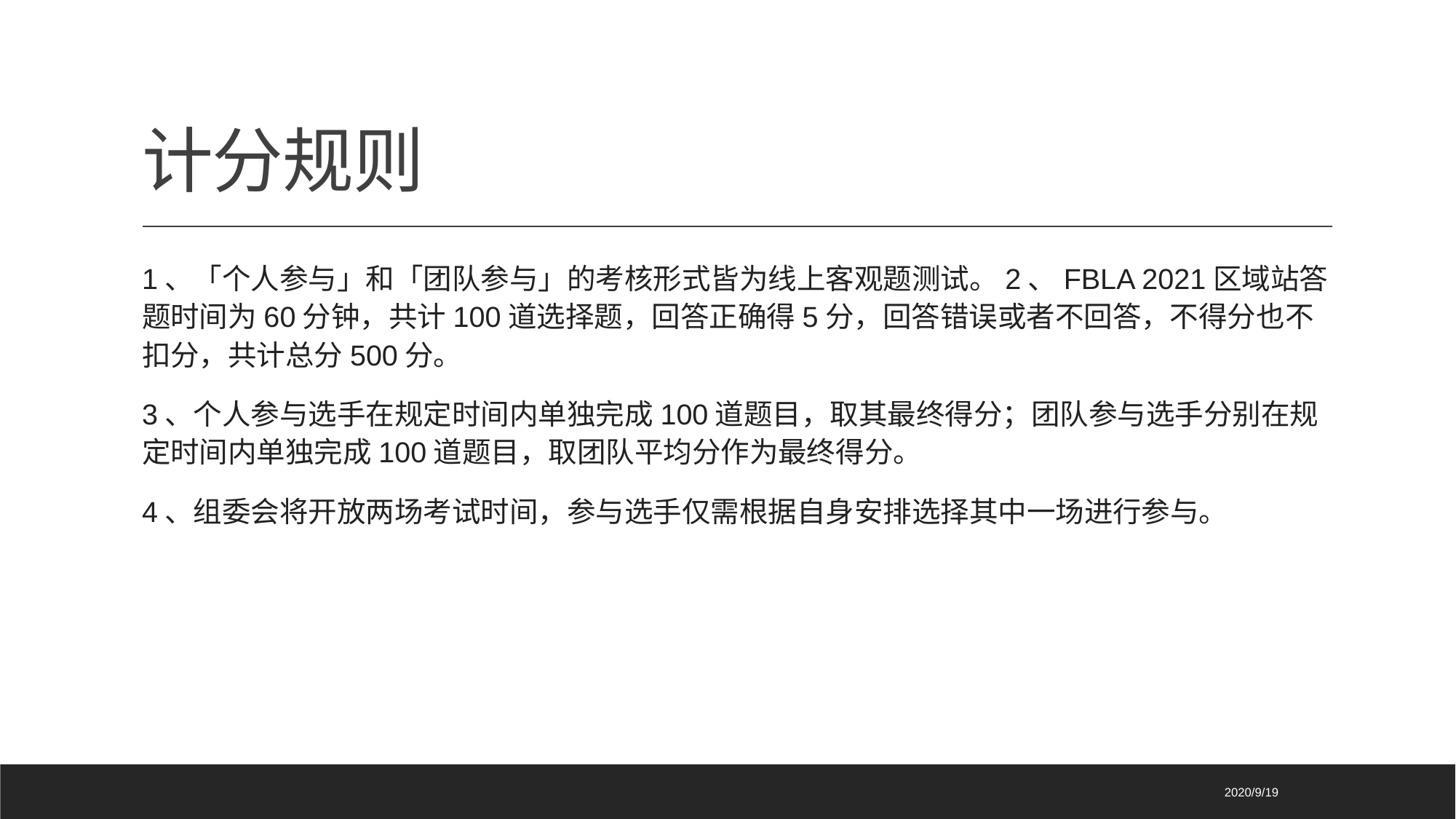

# 计分规则
1、「个人参与」和「团队参与」的考核形式皆为线上客观题测试。2、FBLA 2021区域站答题时间为60分钟，共计100道选择题，回答正确得5分，回答错误或者不回答，不得分也不扣分，共计总分500分。
3、个人参与选手在规定时间内单独完成100道题目，取其最终得分；团队参与选手分别在规定时间内单独完成100道题目，取团队平均分作为最终得分。
4、组委会将开放两场考试时间，参与选手仅需根据自身安排选择其中一场进行参与。

2020/9/19